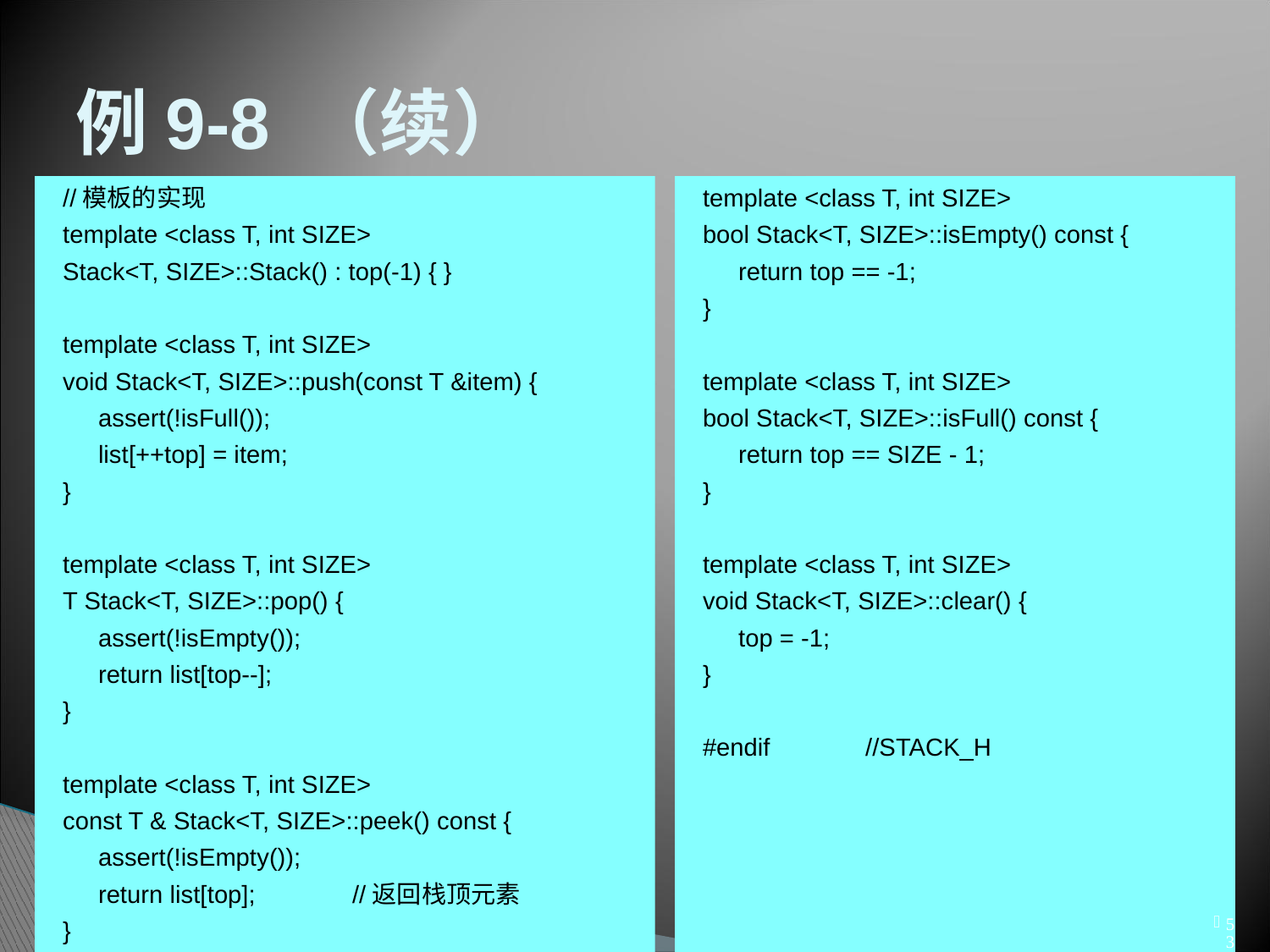

# 例9-8 （续）
//模板的实现
template <class T, int SIZE>
Stack<T, SIZE>::Stack() : top(-1) { }

template <class T, int SIZE>
void Stack<T, SIZE>::push(const T &item) {
	assert(!isFull());
	list[++top] = item;
}

template <class T, int SIZE>
T Stack<T, SIZE>::pop() {
	assert(!isEmpty());
	return list[top--];
}

template <class T, int SIZE>
const T & Stack<T, SIZE>::peek() const {
	assert(!isEmpty());
	return list[top];	//返回栈顶元素
}

template <class T, int SIZE>
bool Stack<T, SIZE>::isEmpty() const {
	return top == -1;
}

template <class T, int SIZE>
bool Stack<T, SIZE>::isFull() const {
	return top == SIZE - 1;
}

template <class T, int SIZE>
void Stack<T, SIZE>::clear() {
	top = -1;
}

#endif	//STACK_H

53